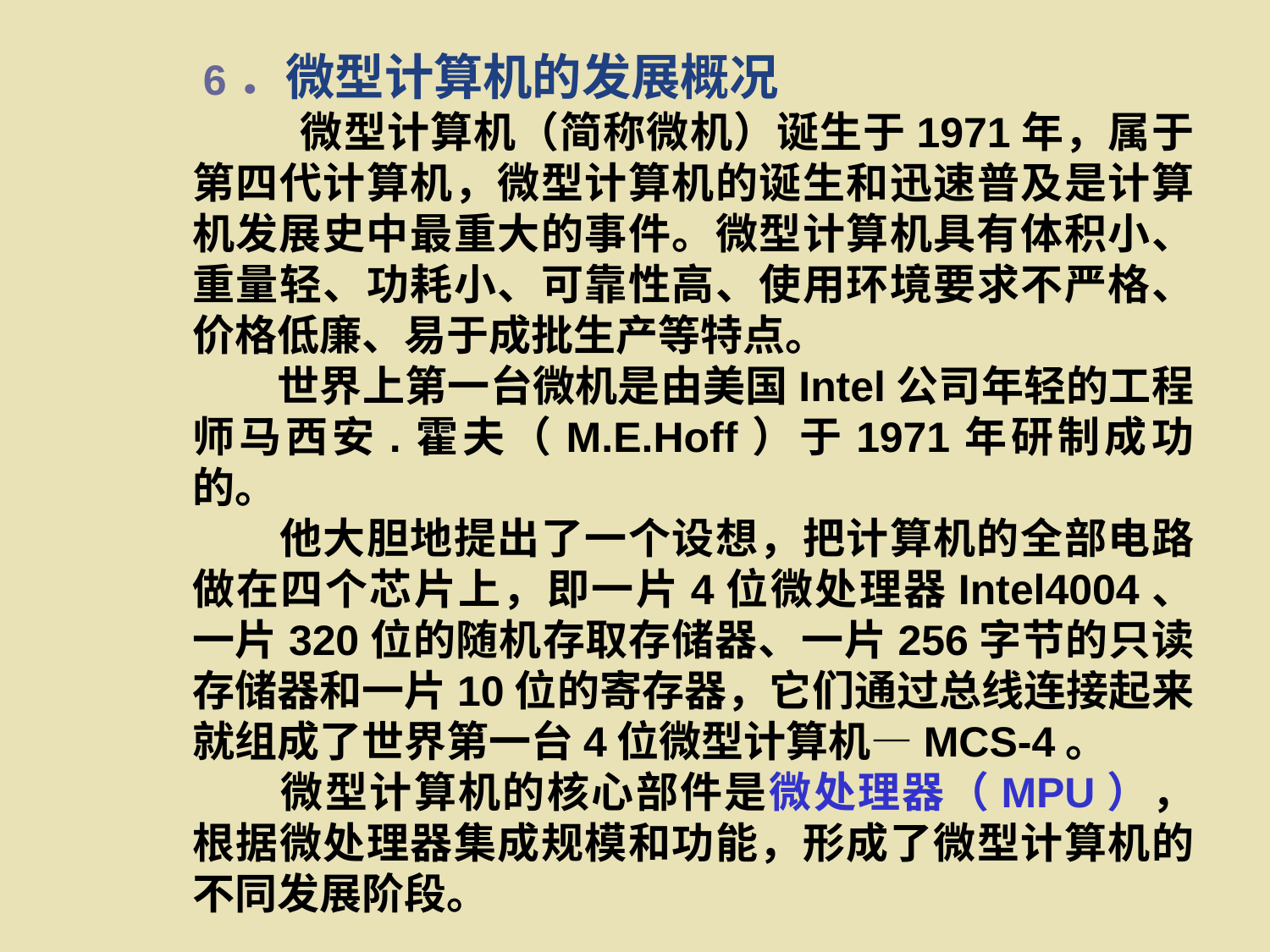

6．微型计算机的发展概况
 　　微型计算机（简称微机）诞生于1971年，属于第四代计算机，微型计算机的诞生和迅速普及是计算机发展史中最重大的事件。微型计算机具有体积小、重量轻、功耗小、可靠性高、使用环境要求不严格、价格低廉、易于成批生产等特点。
　　世界上第一台微机是由美国Intel公司年轻的工程师马西安.霍夫（M.E.Hoff）于1971年研制成功的。
　　他大胆地提出了一个设想，把计算机的全部电路做在四个芯片上，即一片4位微处理器Intel4004、一片320位的随机存取存储器、一片256字节的只读存储器和一片10位的寄存器，它们通过总线连接起来就组成了世界第一台4位微型计算机—MCS-4。
　　微型计算机的核心部件是微处理器（MPU），根据微处理器集成规模和功能，形成了微型计算机的不同发展阶段。